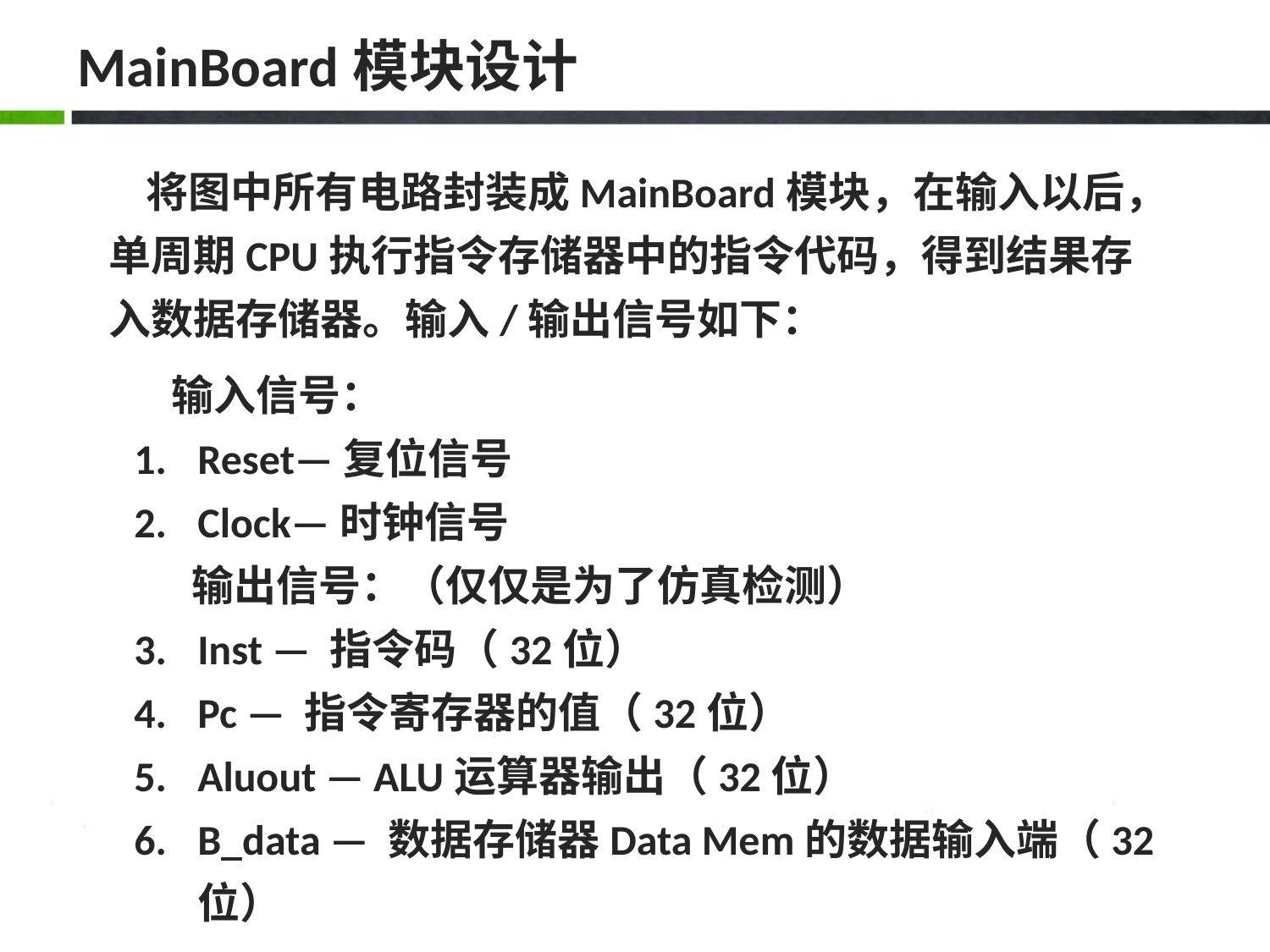

# MainBoard模块设计
将图中所有电路封装成MainBoard模块，在输入以后，单周期CPU执行指令存储器中的指令代码，得到结果存入数据存储器。输入/输出信号如下：
输入信号：
Reset—复位信号
Clock—时钟信号
     输出信号：（仅仅是为了仿真检测）
Inst — 指令码（32位）
Pc — 指令寄存器的值（32位）
Aluout — ALU运算器输出（32位）
B_data — 数据存储器Data Mem的数据输入端（32位）